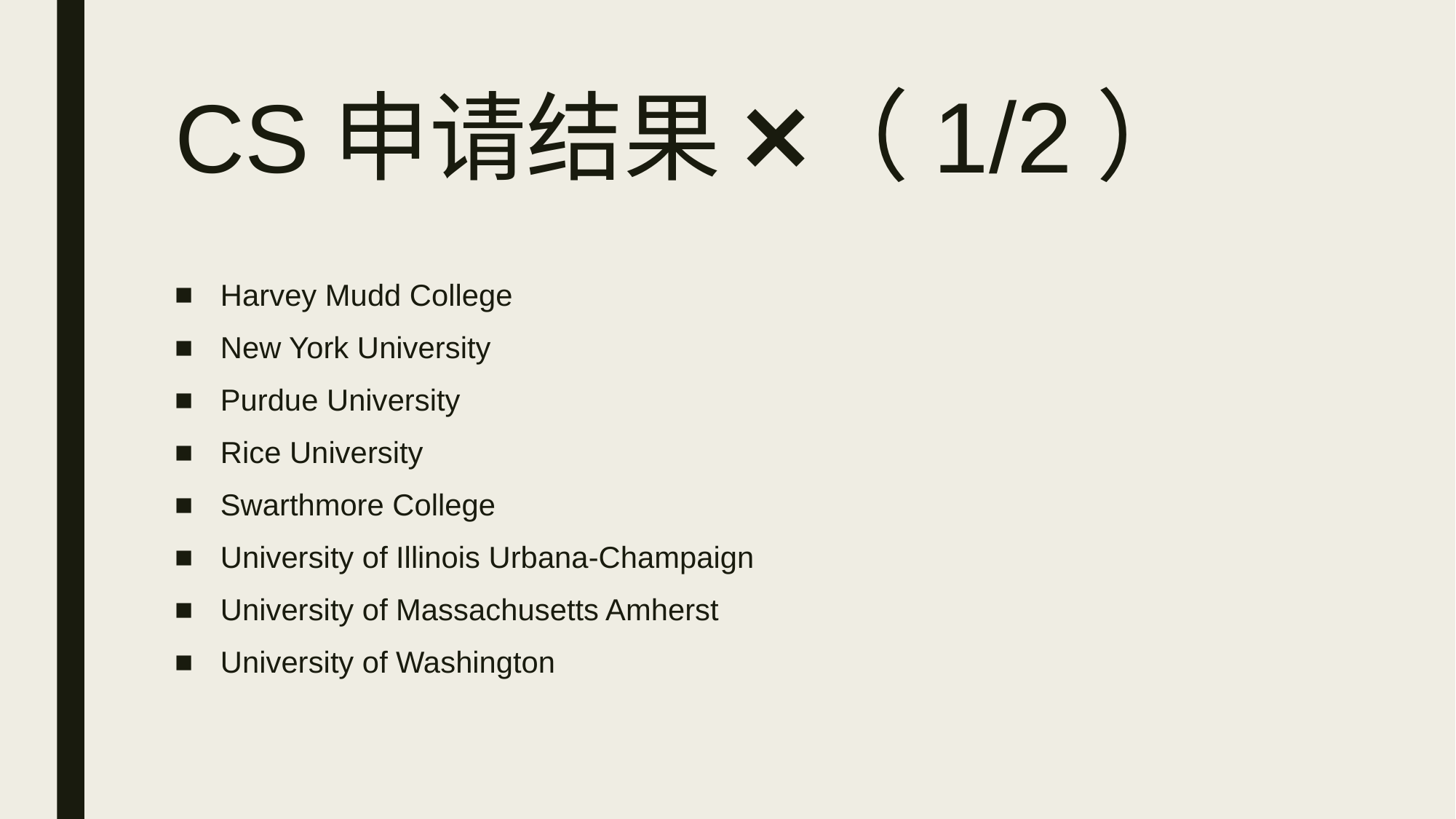

# CS申请结果 ❌（1/2）
Harvey Mudd College
New York University
Purdue University
Rice University
Swarthmore College
University of Illinois Urbana-Champaign
University of Massachusetts Amherst
University of Washington